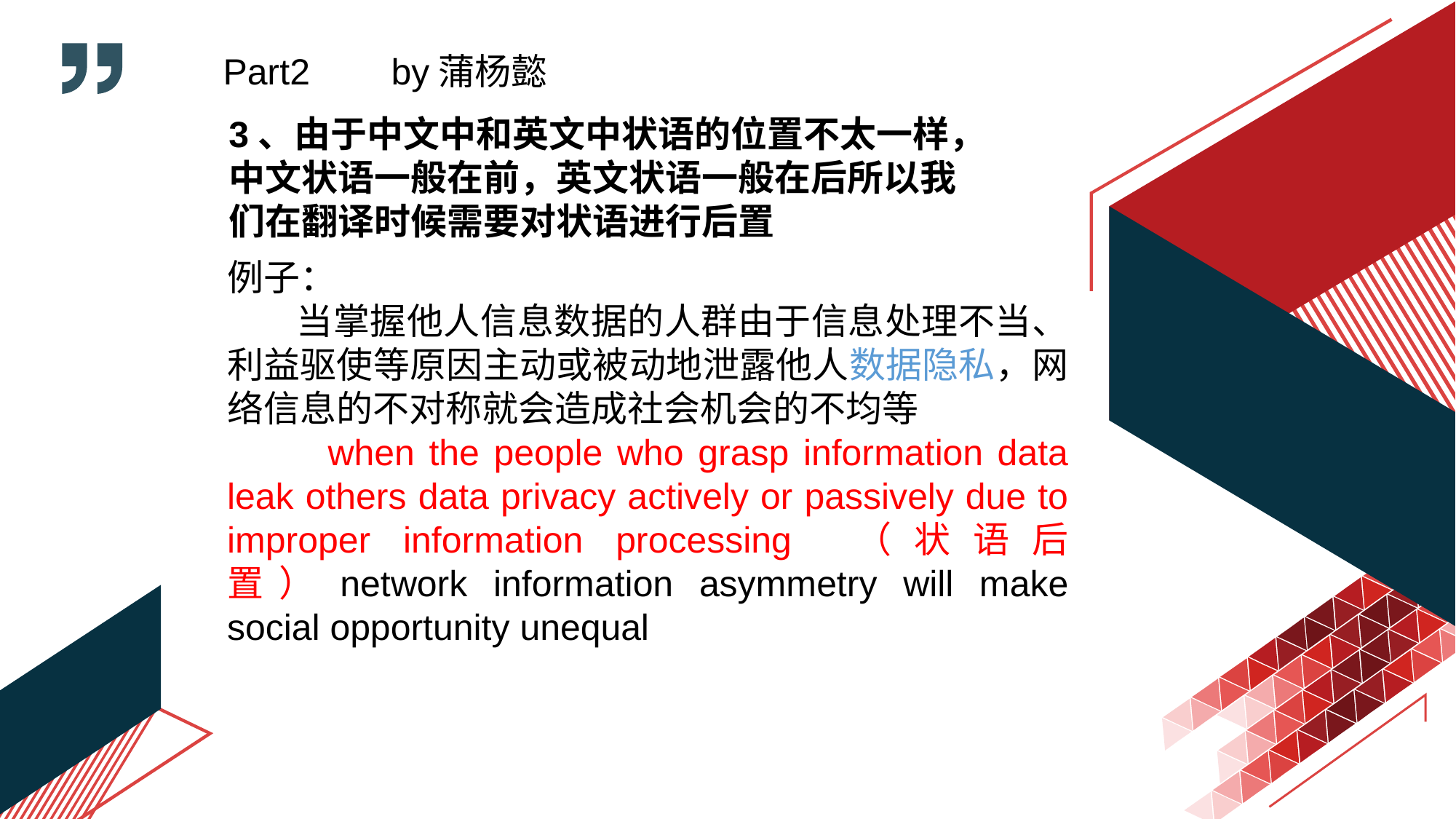

Part2        by蒲杨懿

3、由于中文中和英文中状语的位置不太一样，
中文状语一般在前，英文状语一般在后所以我
们在翻译时候需要对状语进行后置
例子：
       当掌握他人信息数据的人群由于信息处理不当、利益驱使等原因主动或被动地泄露他人数据隐私，网络信息的不对称就会造成社会机会的不均等
       when the people who grasp information data leak others data privacy actively or passively due to improper information processing （状语后置）network information asymmetry will make social opportunity unequal